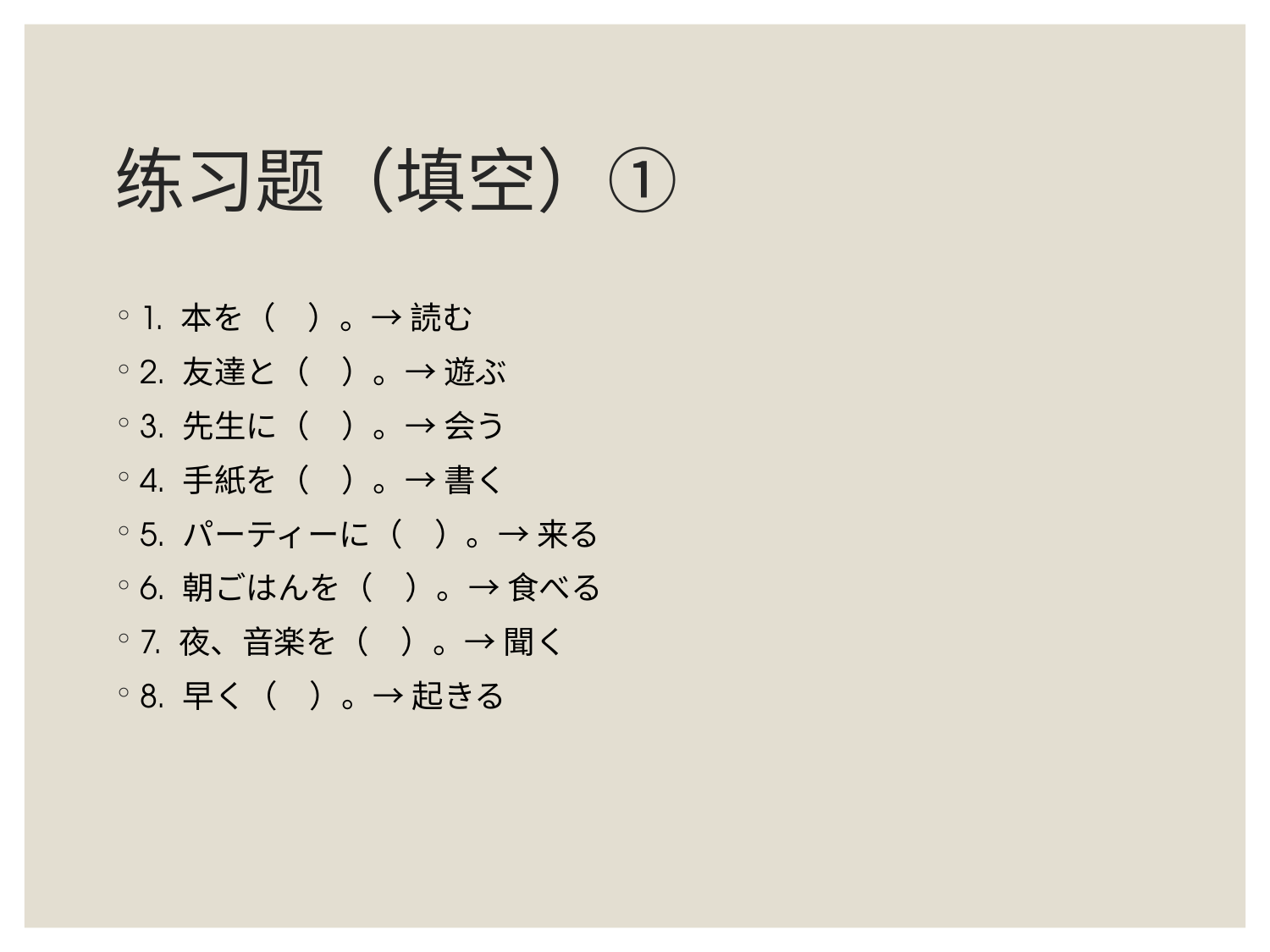

# 练习题（填空）①
1. 本を（　）。→ 読む
2. 友達と（　）。→ 遊ぶ
3. 先生に（　）。→ 会う
4. 手紙を（　）。→ 書く
5. パーティーに（　）。→ 来る
6. 朝ごはんを（　）。→ 食べる
7. 夜、音楽を（　）。→ 聞く
8. 早く（　）。→ 起きる